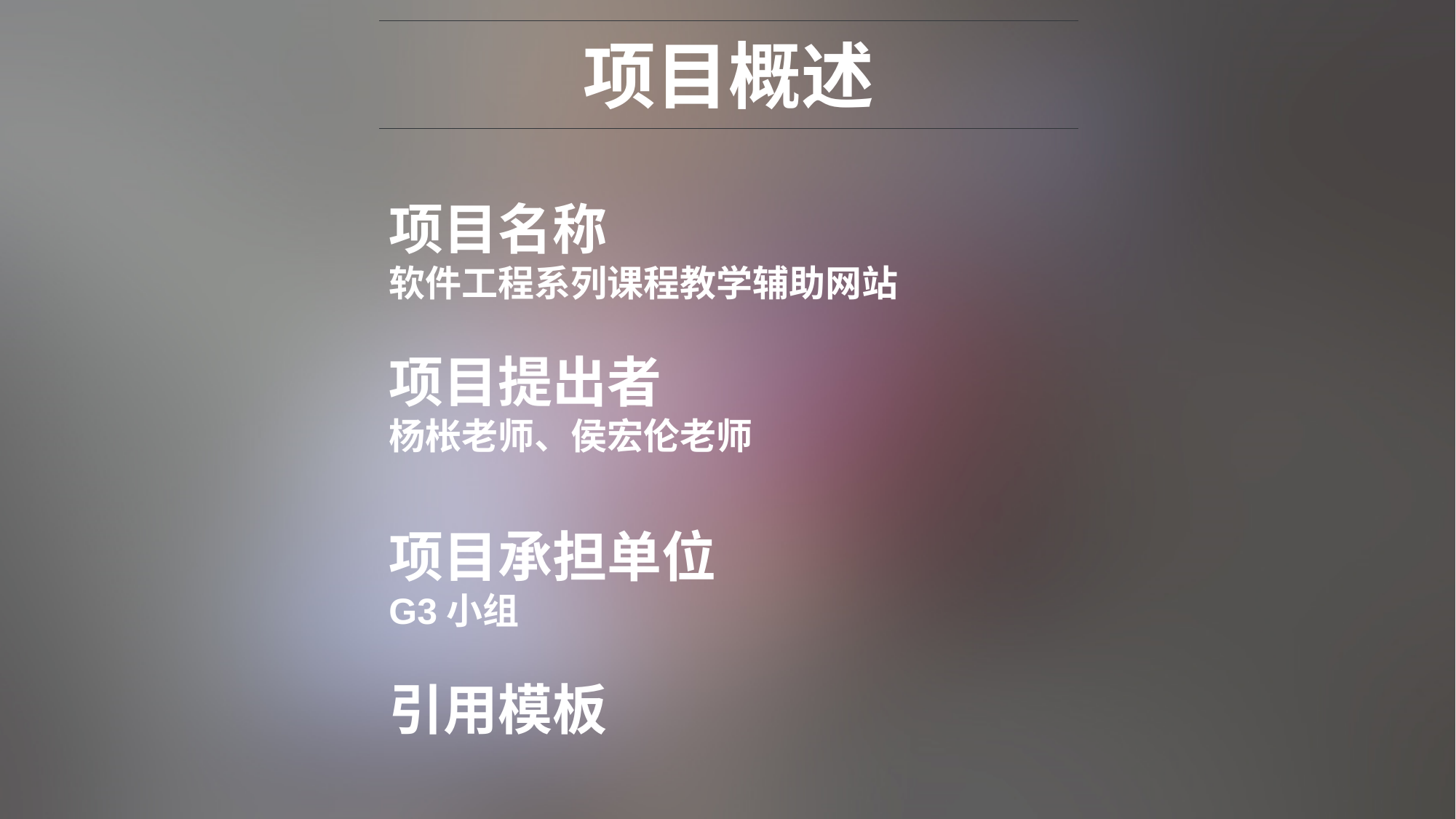

项目概述
项目名称
软件工程系列课程教学辅助网站

项目提出者
杨枨老师、侯宏伦老师

项目承担单位
G3小组

引用模板